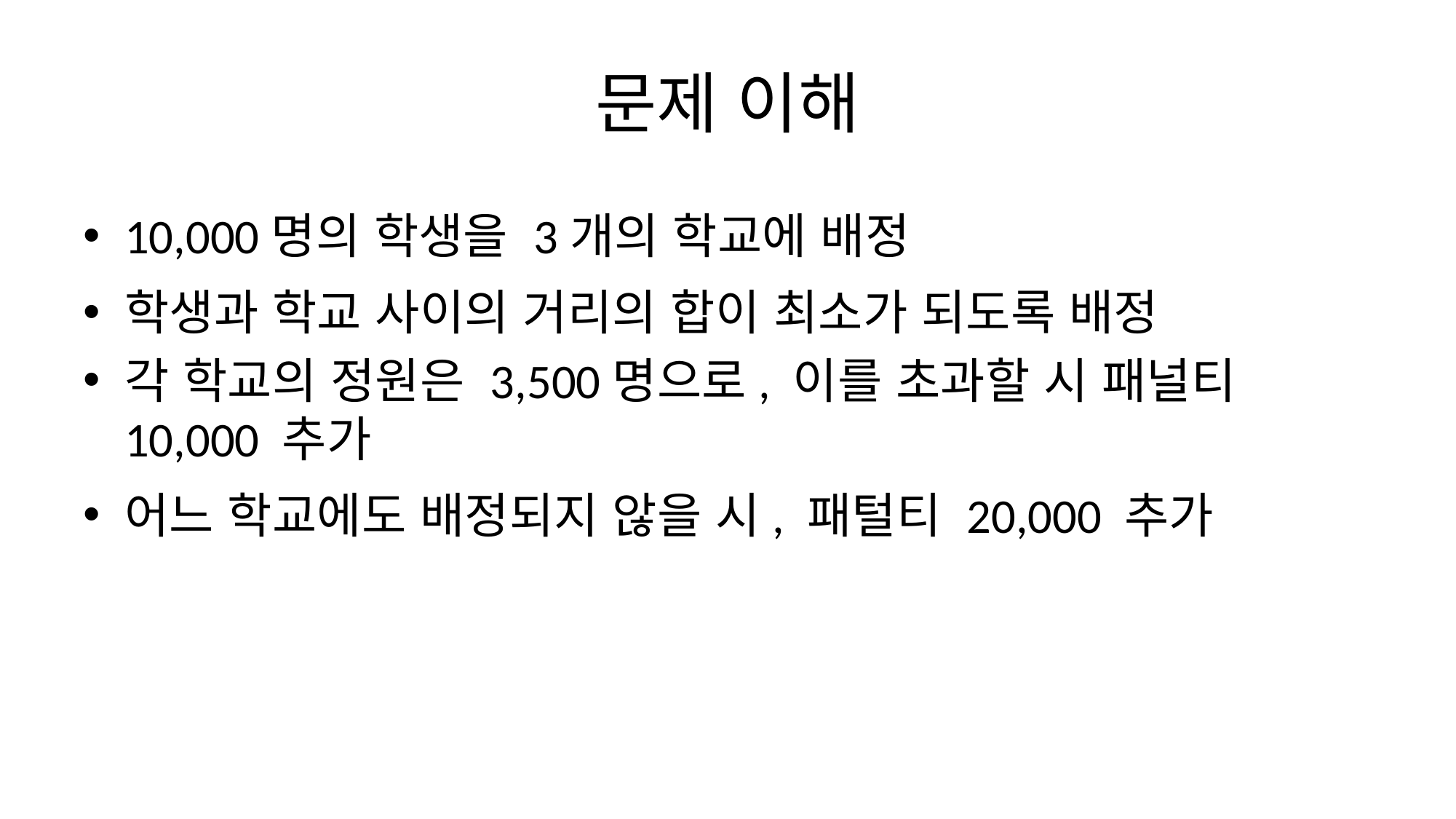

# 문제 이해
10,000명의 학생을 3개의 학교에 배정
학생과 학교 사이의 거리의 합이 최소가 되도록 배정
각 학교의 정원은 3,500명으로, 이를 초과할 시 패널티 10,000 추가
어느 학교에도 배정되지 않을 시, 패털티 20,000 추가